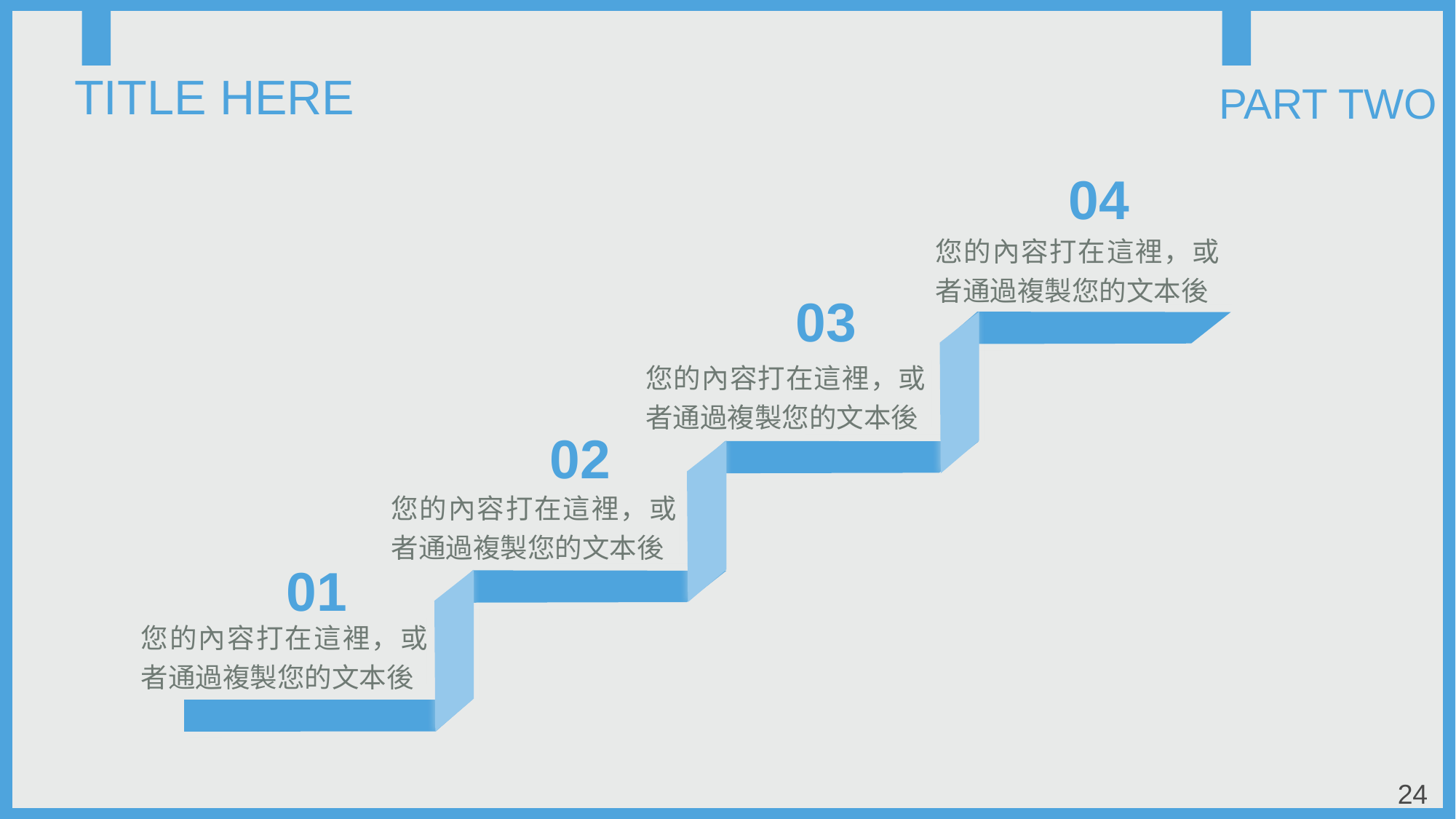

TITLE HERE
PART TWO
04
您的內容打在這裡，或者通過複製您的文本後
03

您的內容打在這裡，或者通過複製您的文本後
02
您的內容打在這裡，或者通過複製您的文本後
01
您的內容打在這裡，或者通過複製您的文本後